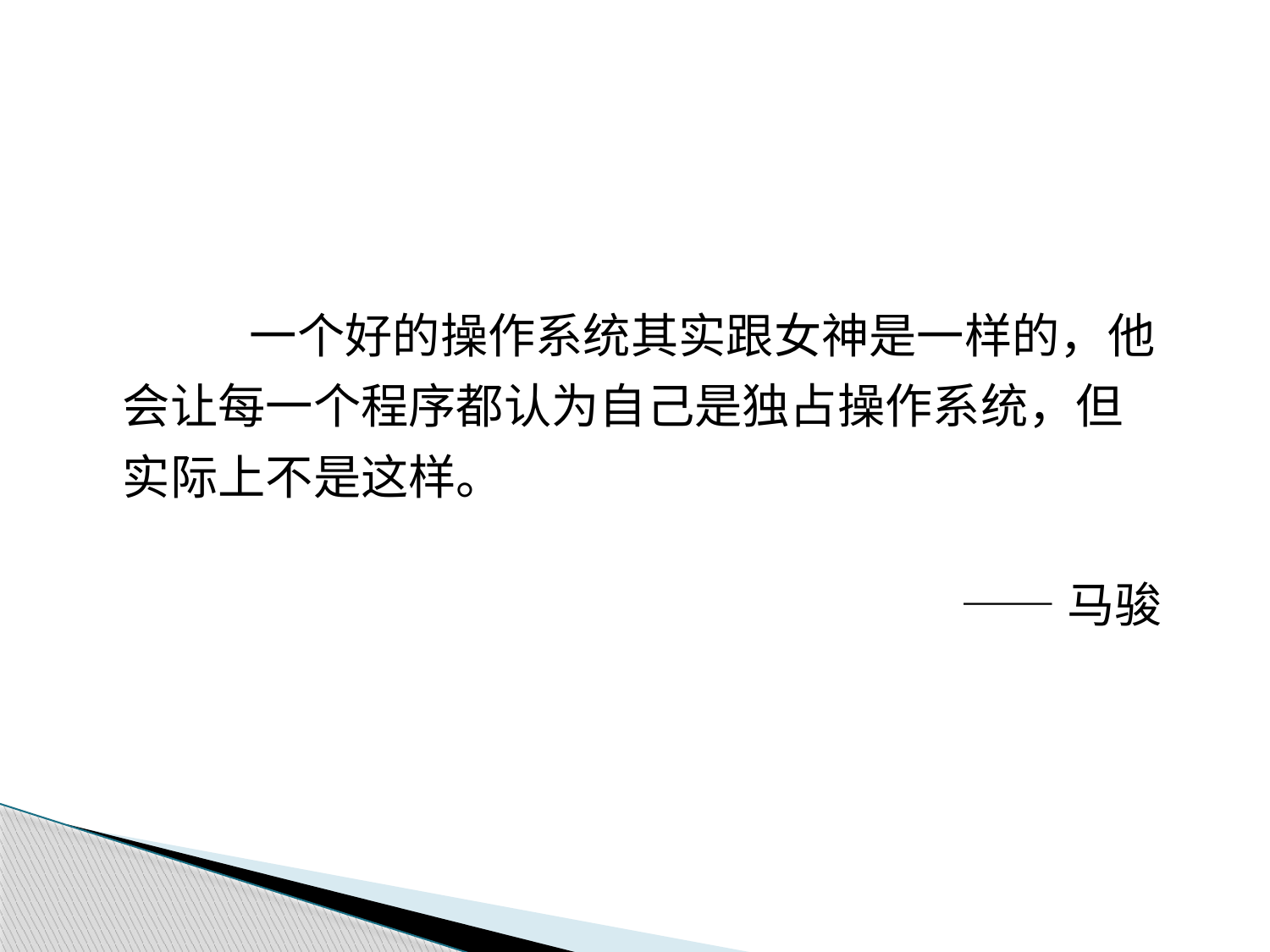

一个好的操作系统其实跟女神是一样的，他会让每一个程序都认为自己是独占操作系统，但实际上不是这样。

——马骏